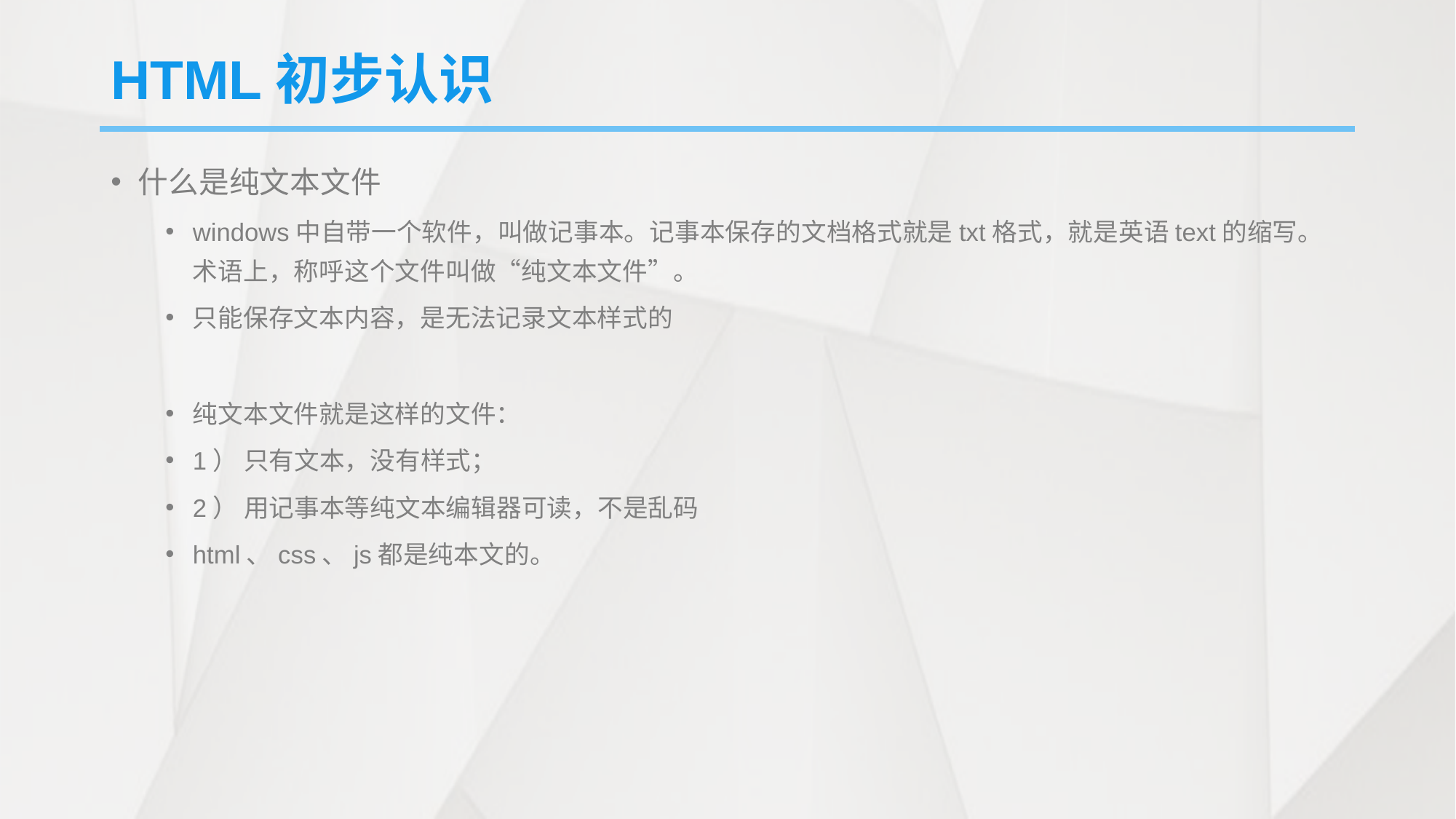

# HTML初步认识
什么是纯文本文件
windows中自带一个软件，叫做记事本。记事本保存的文档格式就是txt格式，就是英语text的缩写。术语上，称呼这个文件叫做“纯文本文件”。
只能保存文本内容，是无法记录文本样式的

纯文本文件就是这样的文件：
1） 只有文本，没有样式；
2） 用记事本等纯文本编辑器可读，不是乱码
html、css、js都是纯本文的。